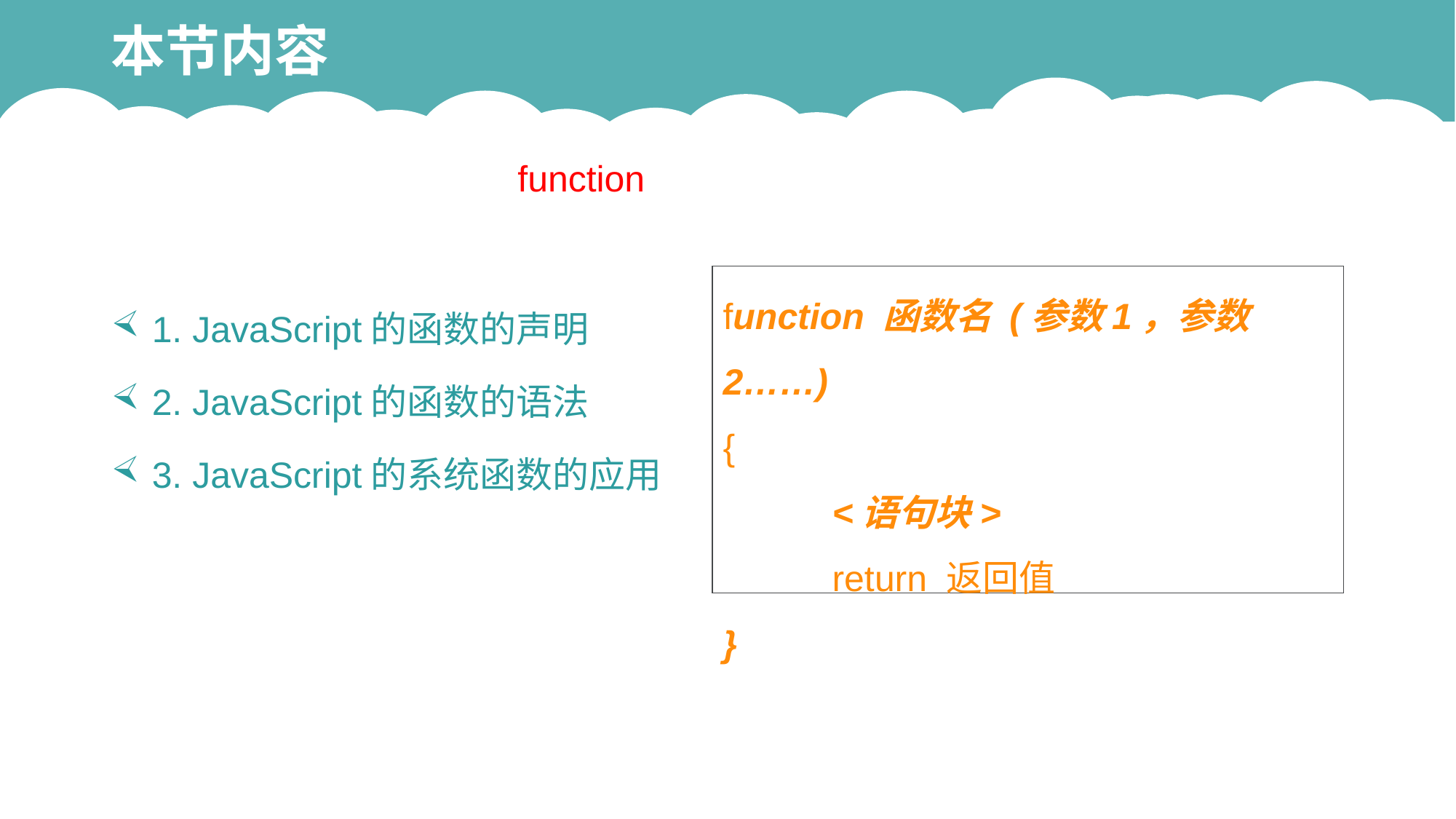

# 本节内容
在JavaScript中，可以使用function语句来定义一个函数。其语法结构如下：

function 函数名 (参数1，参数2……)
{
	<语句块>
	return 返回值
}
1. JavaScript的函数的声明
2. JavaScript的函数的语法
3. JavaScript的系统函数的应用